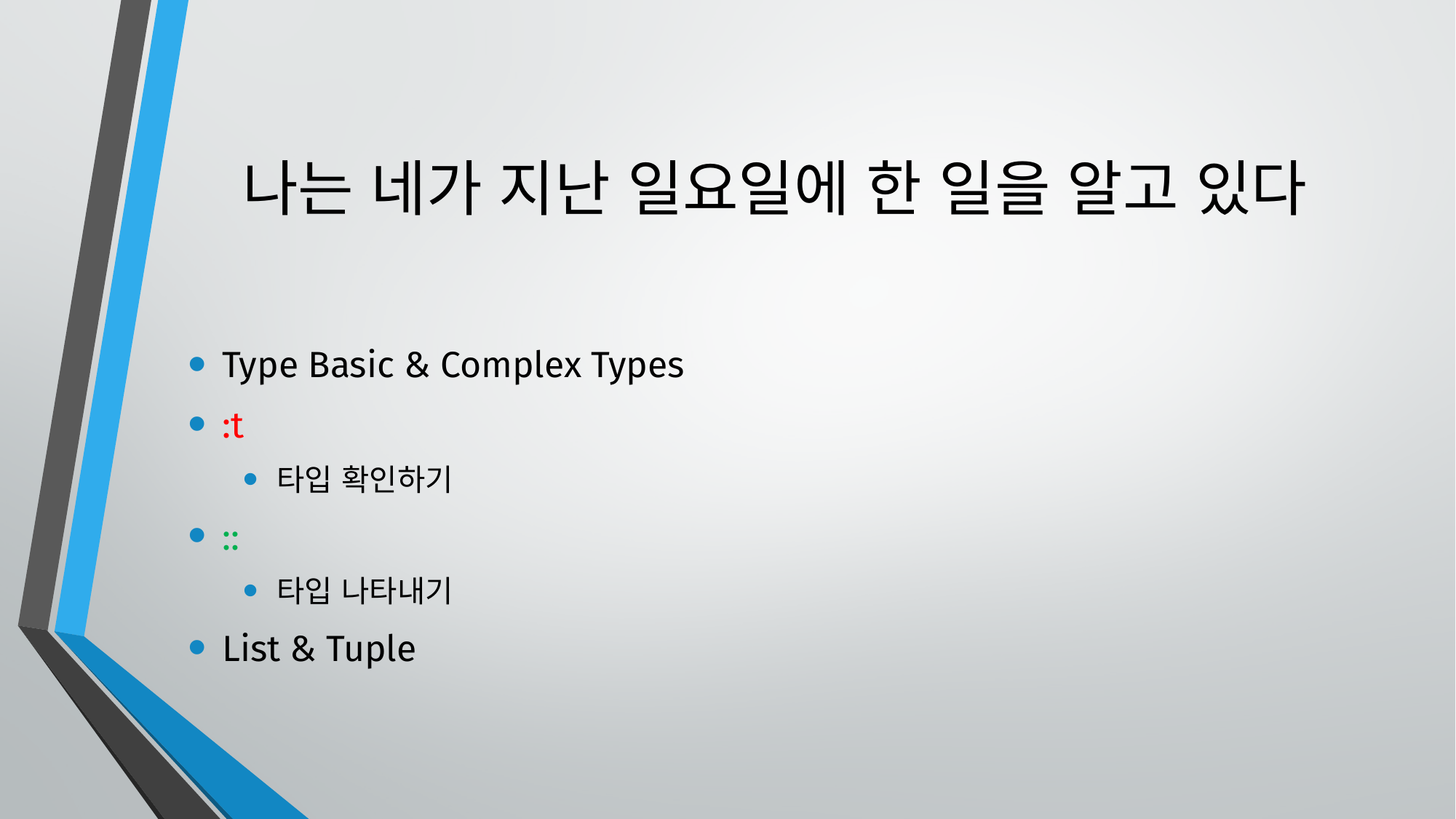

# 나는 네가 지난 일요일에 한 일을 알고 있다
Type Basic & Complex Types
:t
타입 확인하기
::
타입 나타내기
List & Tuple